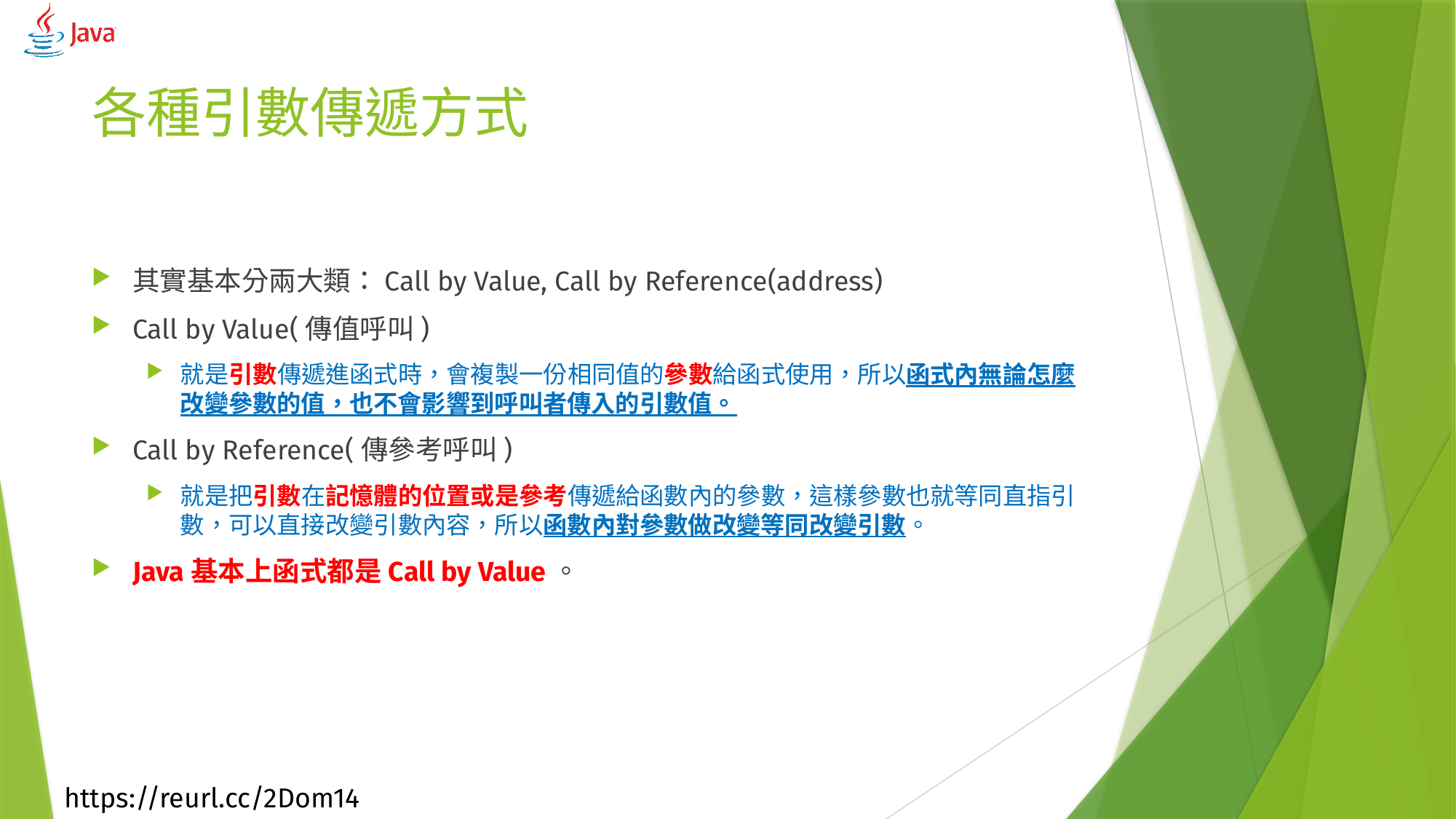

# 各種引數傳遞方式
其實基本分兩大類：Call by Value, Call by Reference(address)
Call by Value(傳值呼叫)
就是引數傳遞進函式時，會複製一份相同值的參數給函式使用，所以函式內無論怎麼改變參數的值，也不會影響到呼叫者傳入的引數值。
Call by Reference(傳參考呼叫)
就是把引數在記憶體的位置或是參考傳遞給函數內的參數，這樣參數也就等同直指引數，可以直接改變引數內容，所以函數內對參數做改變等同改變引數。
Java基本上函式都是Call by Value。